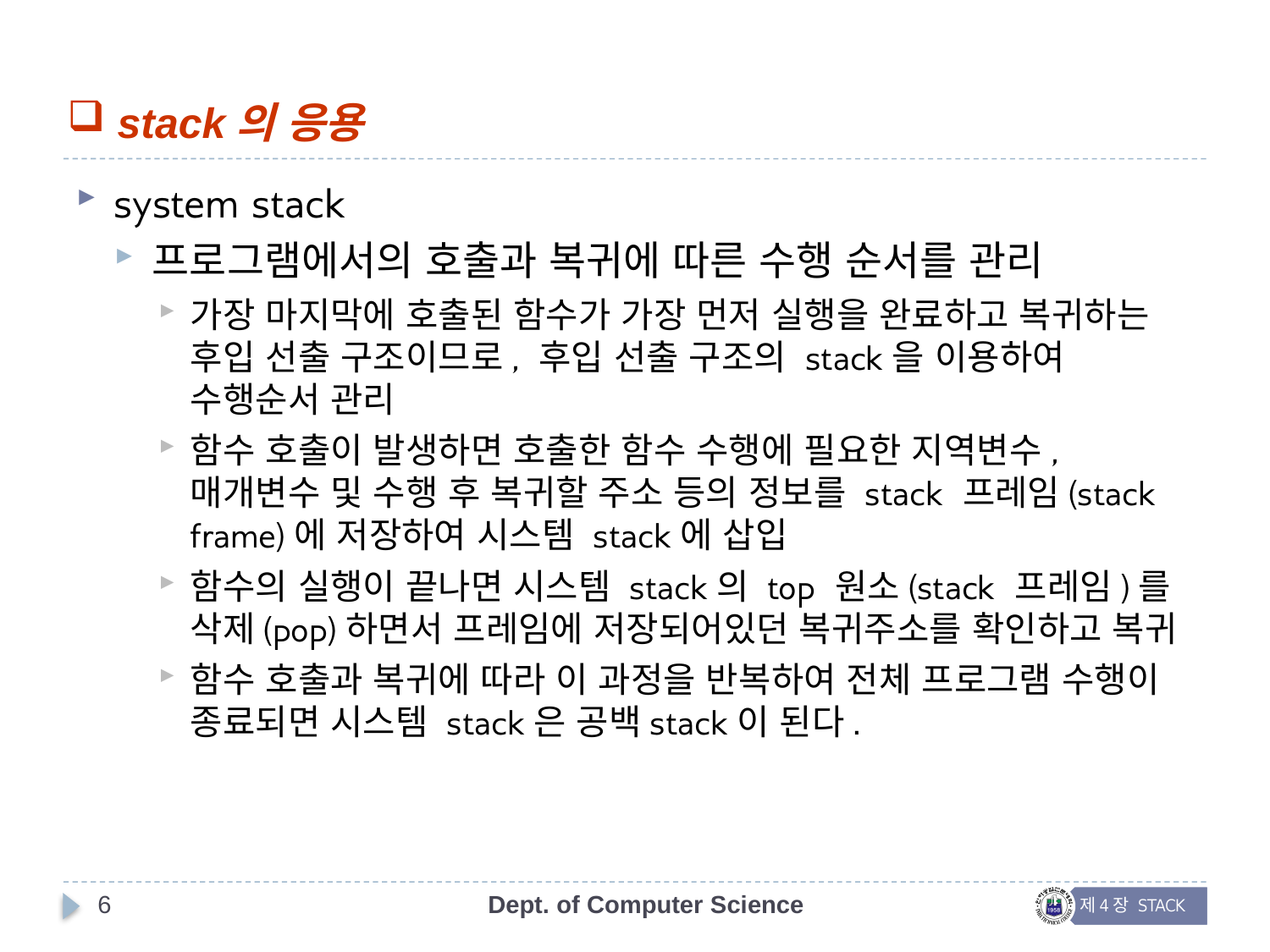

stack의 응용
system stack
프로그램에서의 호출과 복귀에 따른 수행 순서를 관리
가장 마지막에 호출된 함수가 가장 먼저 실행을 완료하고 복귀하는 후입 선출 구조이므로, 후입 선출 구조의 stack을 이용하여 수행순서 관리
함수 호출이 발생하면 호출한 함수 수행에 필요한 지역변수, 매개변수 및 수행 후 복귀할 주소 등의 정보를 stack 프레임(stack frame)에 저장하여 시스템 stack에 삽입
함수의 실행이 끝나면 시스템 stack의 top 원소(stack 프레임)를 삭제(pop)하면서 프레임에 저장되어있던 복귀주소를 확인하고 복귀
함수 호출과 복귀에 따라 이 과정을 반복하여 전체 프로그램 수행이 종료되면 시스템 stack은 공백stack이 된다.
6
Dept. of Computer Science